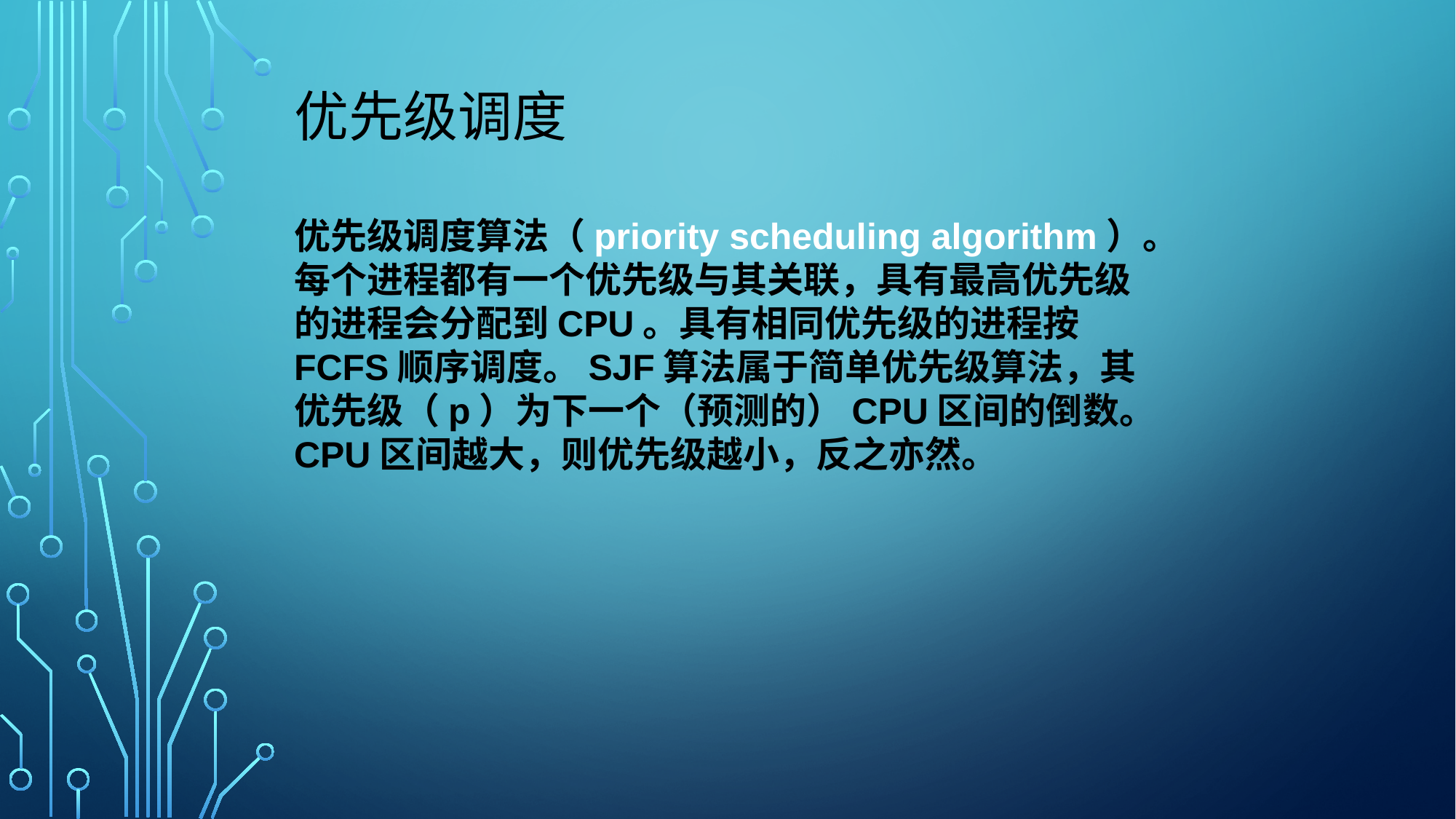

优先级调度

优先级调度算法（priority scheduling algorithm）。每个进程都有一个优先级与其关联，具有最高优先级的进程会分配到CPU。具有相同优先级的进程按FCFS顺序调度。SJF算法属于简单优先级算法，其优先级（p）为下一个（预测的）CPU区间的倒数。CPU区间越大，则优先级越小，反之亦然。